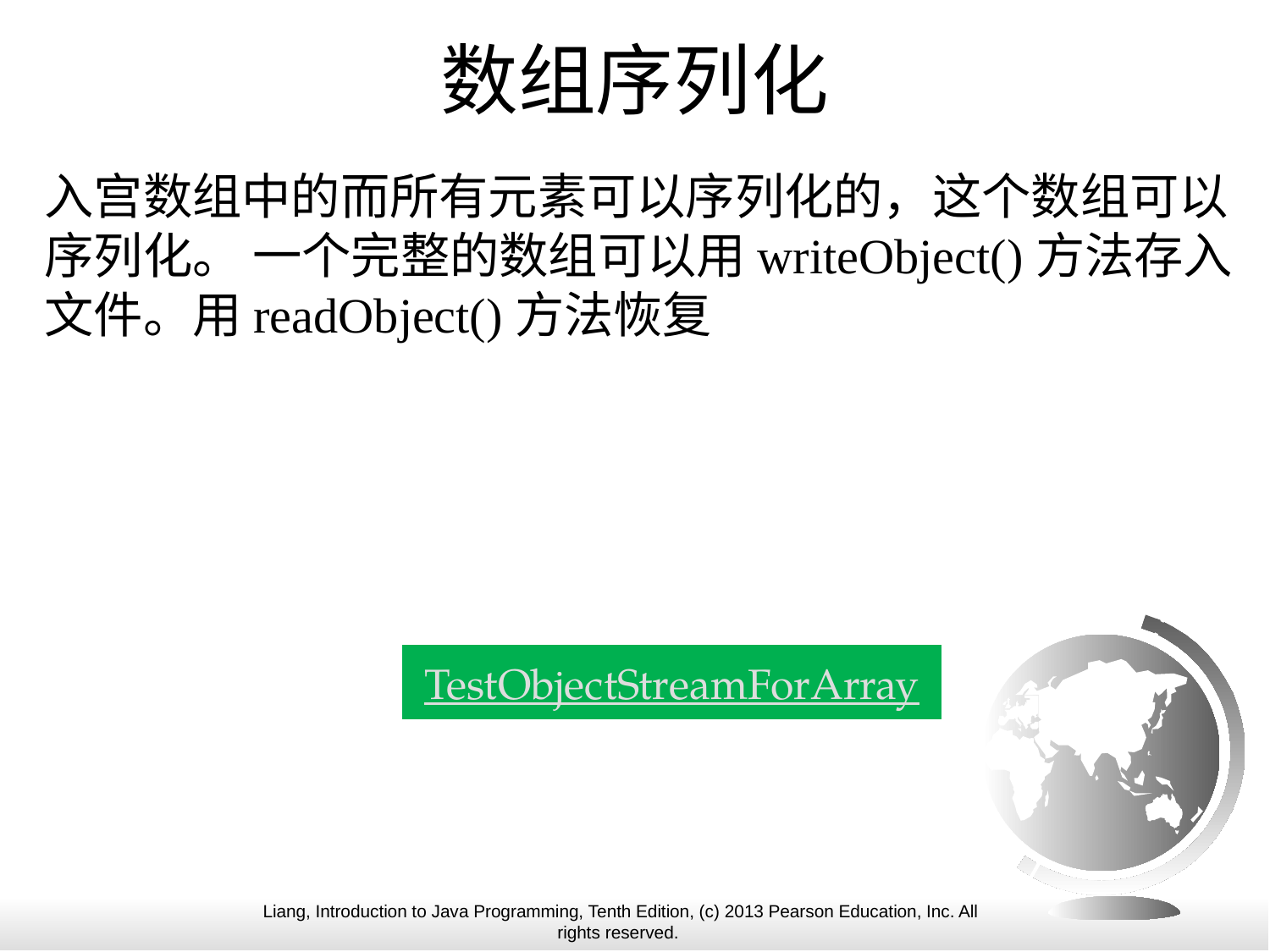

# 数组序列化
入宫数组中的而所有元素可以序列化的，这个数组可以序列化。 一个完整的数组可以用writeObject()方法存入文件。用readObject()方法恢复
TestObjectStreamForArray
31